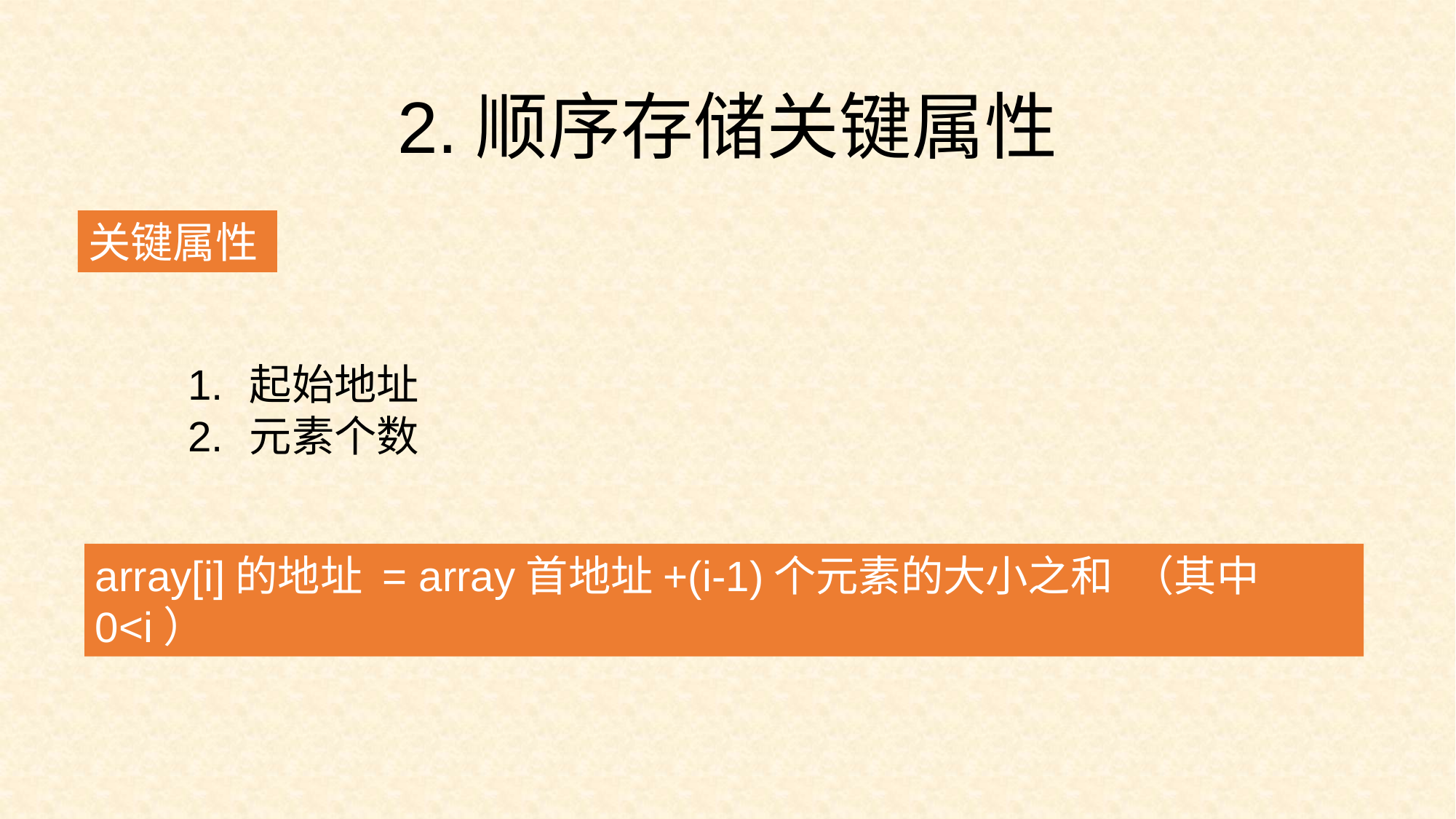

2.顺序存储关键属性
关键属性
起始地址
元素个数
array[i]的地址 = array首地址+(i-1)个元素的大小之和  （其中0<i）